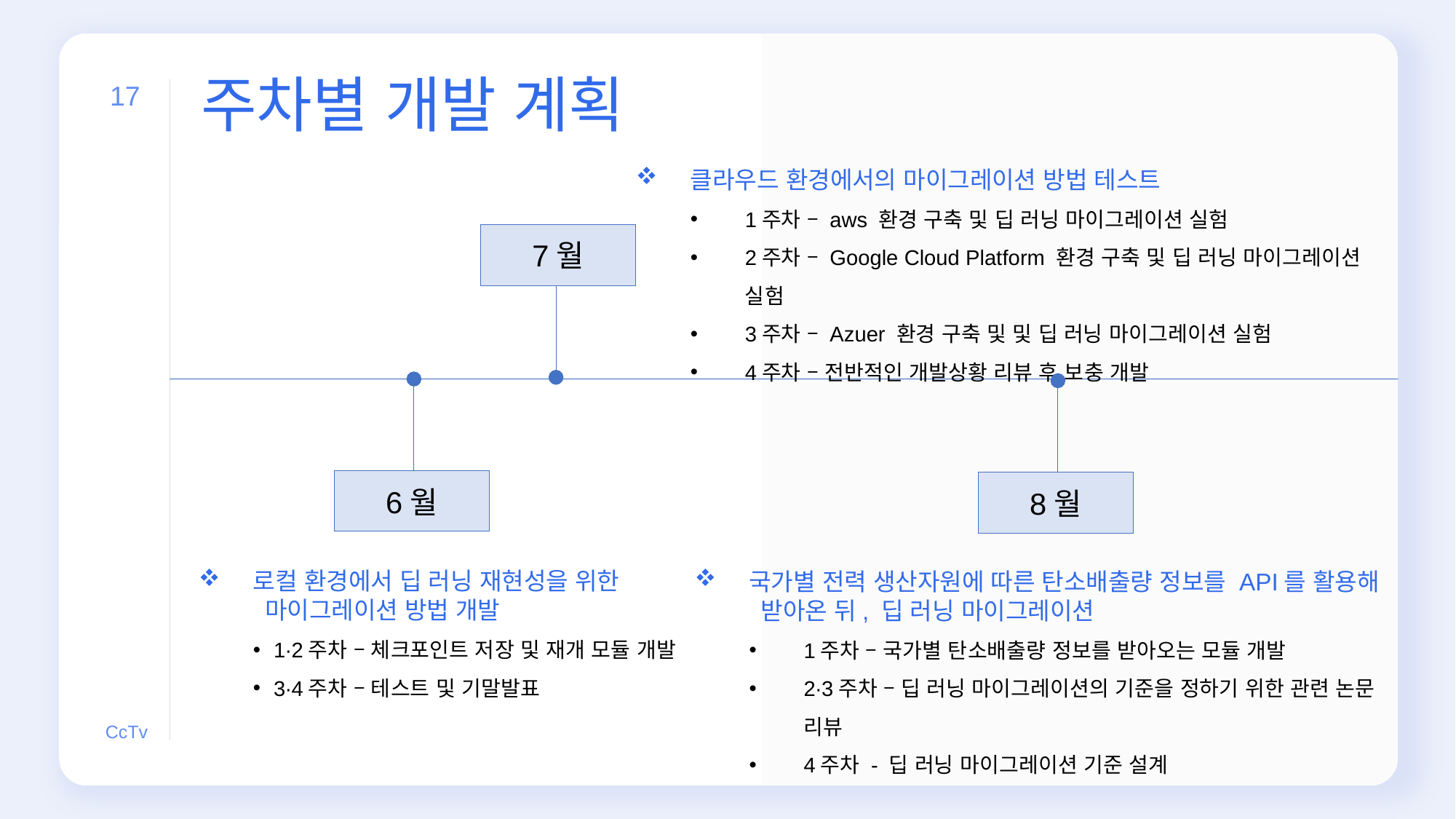

주차별 개발 계획
17
클라우드 환경에서의 마이그레이션 방법 테스트
1주차 – aws 환경 구축 및 딥 러닝 마이그레이션 실험
2주차 – Google Cloud Platform 환경 구축 및 딥 러닝 마이그레이션 실험
3주차 – Azuer 환경 구축 및 및 딥 러닝 마이그레이션 실험
4주차 – 전반적인 개발상황 리뷰 후 보충 개발

7월

6월

8월
로컬 환경에서 딥 러닝 재현성을 위한
         마이그레이션 방법 개발
1∙2주차 – 체크포인트 저장 및 재개 모듈 개발
3∙4주차 – 테스트 및 기말발표
국가별 전력 생산자원에 따른 탄소배출량 정보를 API를 활용해
         받아온 뒤, 딥 러닝 마이그레이션
1주차 – 국가별 탄소배출량 정보를 받아오는 모듈 개발
2∙3주차 – 딥 러닝 마이그레이션의 기준을 정하기 위한 관련 논문 리뷰
4주차 - 딥 러닝 마이그레이션 기준 설계

CcTv